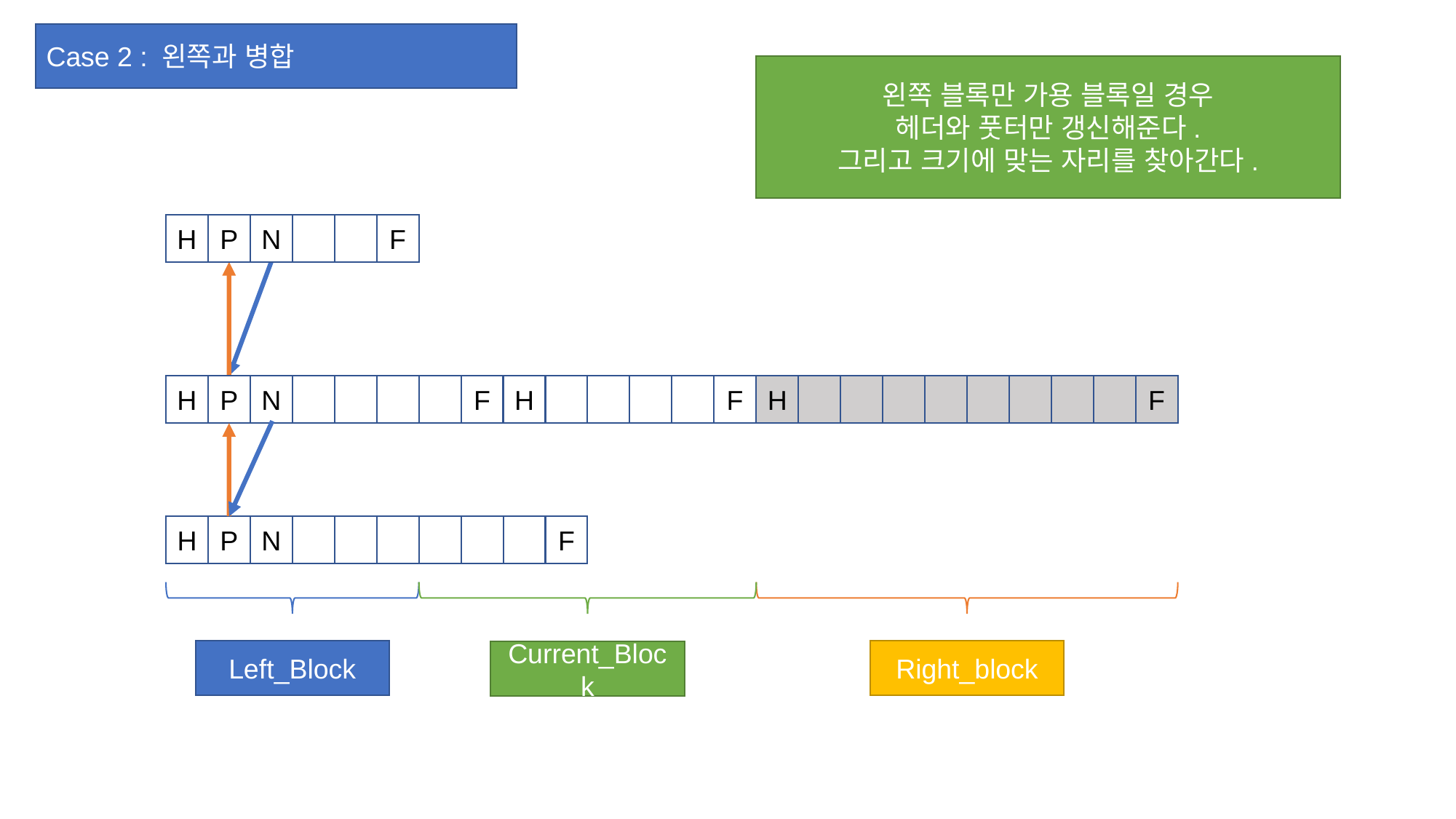

Case 2 : 왼쪽과 병합
왼쪽 블록만 가용 블록일 경우
헤더와 풋터만 갱신해준다.
그리고 크기에 맞는 자리를 찾아간다.
H
P
N

F
H
P
N

F

H

F
H

F

H
P
N

F

Left_Block
Right_block
Current_Block